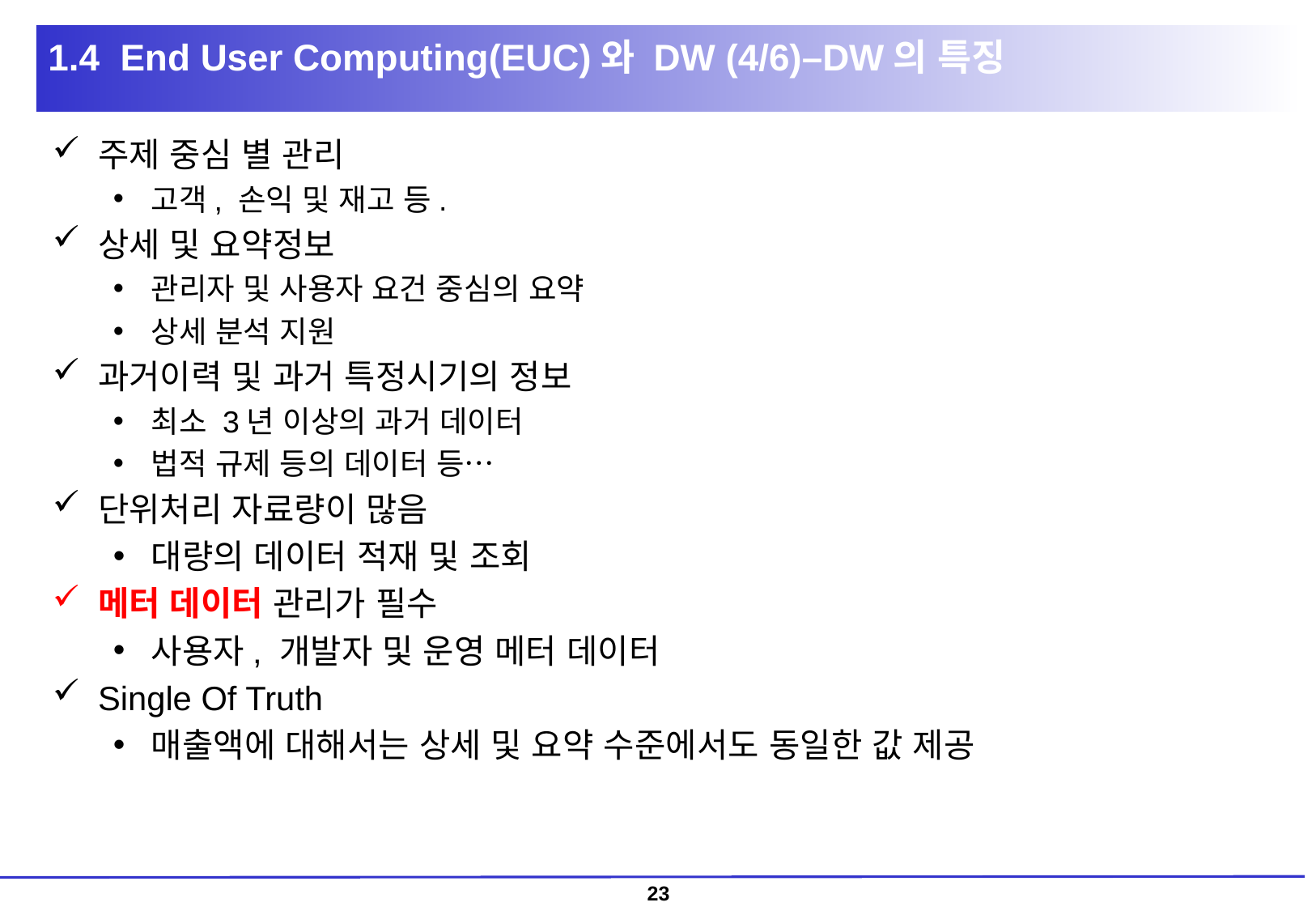

1.4  End User Computing(EUC)와 DW (4/6)–DW의 특징
주제 중심 별 관리
고객, 손익 및 재고 등.
상세 및 요약정보
관리자 및 사용자 요건 중심의 요약
상세 분석 지원
과거이력 및 과거 특정시기의 정보
최소 3년 이상의 과거 데이터
법적 규제 등의 데이터 등…
단위처리 자료량이 많음
대량의 데이터 적재 및 조회
메터 데이터 관리가 필수
사용자, 개발자 및 운영 메터 데이터
Single Of Truth
매출액에 대해서는 상세 및 요약 수준에서도 동일한 값 제공